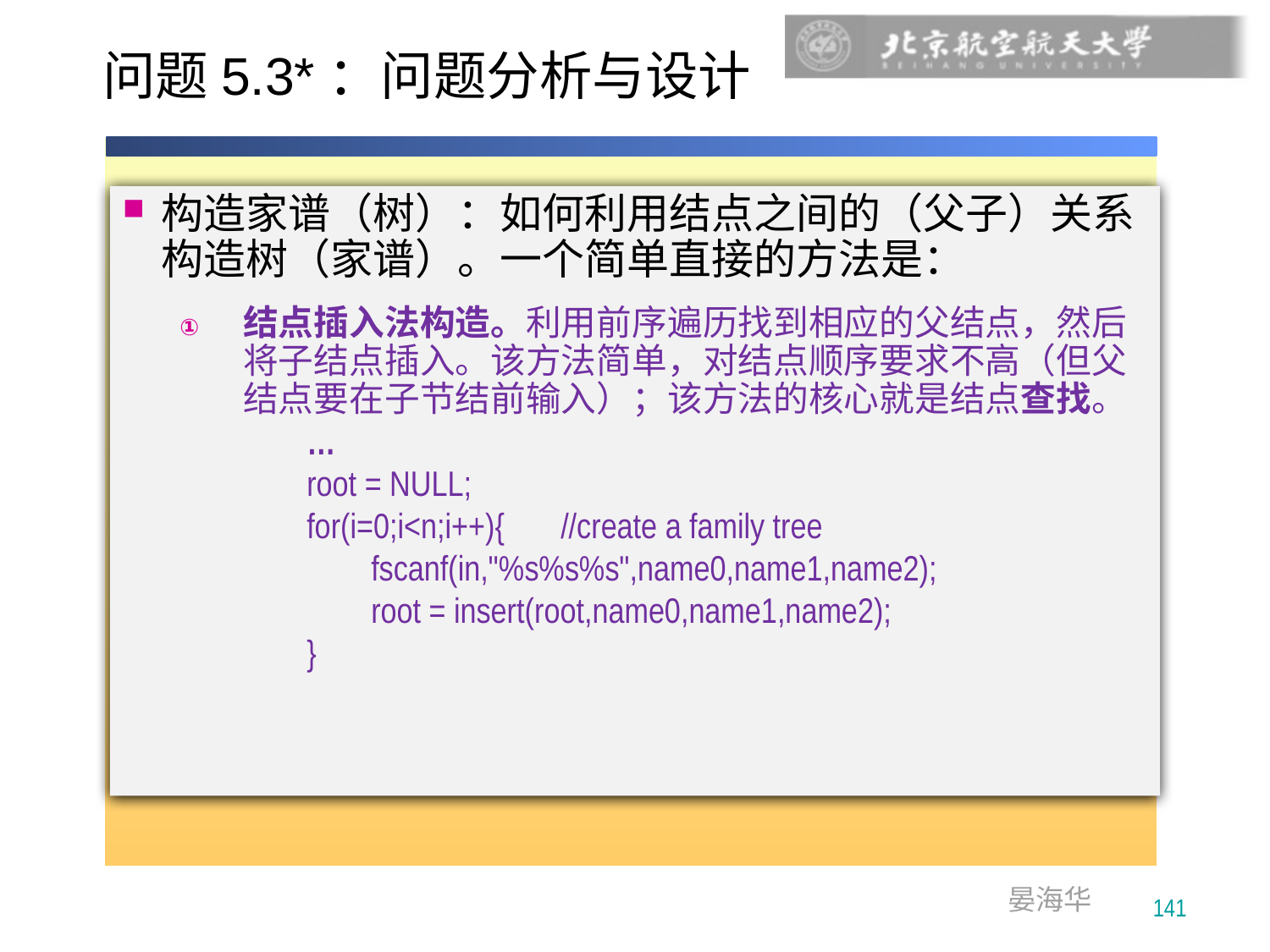

# 问题5.3*：问题分析与设计
构造家谱（树）：如何利用结点之间的（父子）关系构造树（家谱）。一个简单直接的方法是：
结点插入法构造。利用前序遍历找到相应的父结点，然后将子结点插入。该方法简单，对结点顺序要求不高（但父结点要在子节结前输入）；该方法的核心就是结点查找。
	…
	root = NULL;
	for(i=0;i<n;i++){	//create a family tree
	        fscanf(in,"%s%s%s",name0,name1,name2);
	        root = insert(root,name0,name1,name2);
	}
141